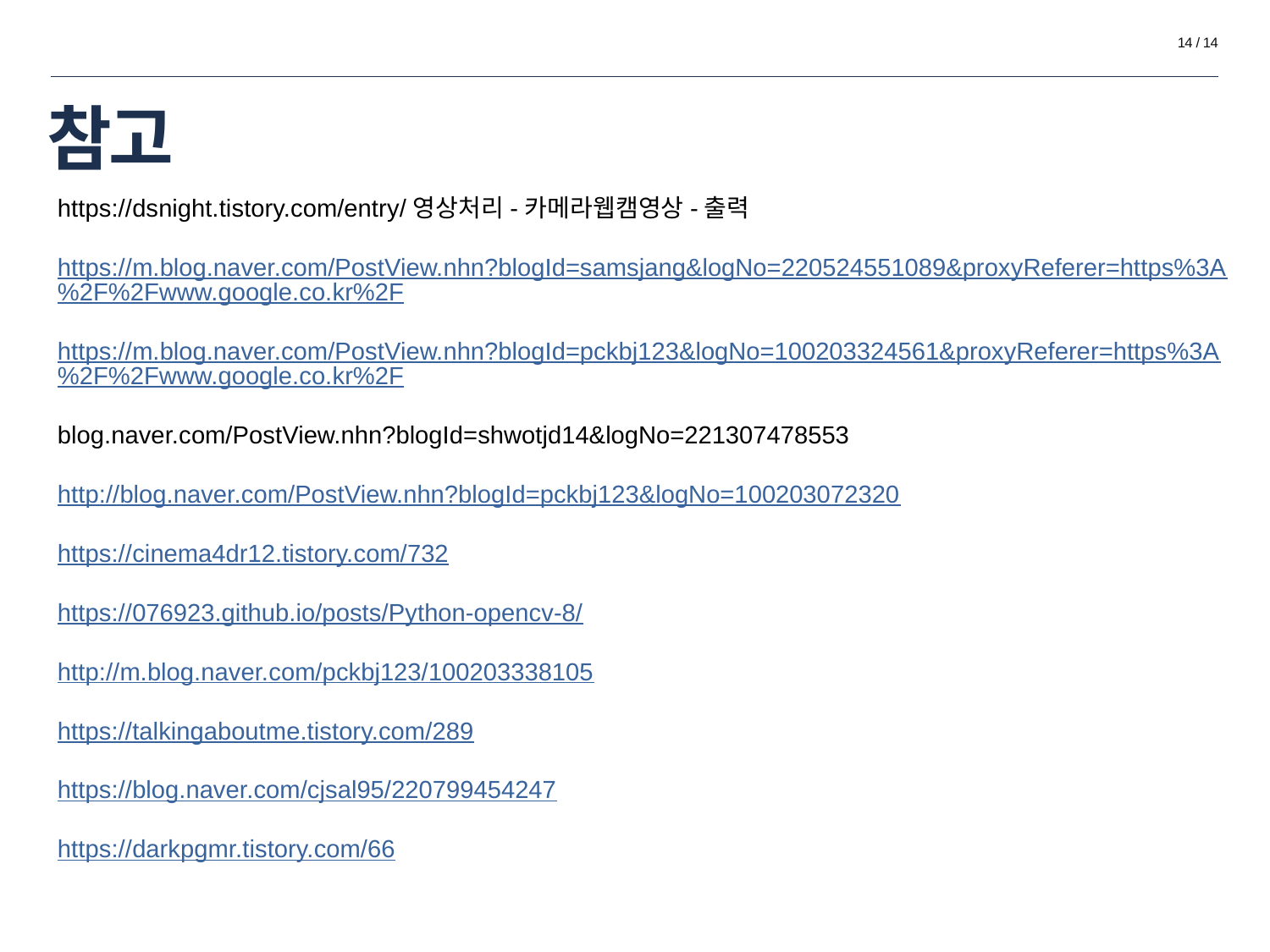

14 / 14
# 참고
https://dsnight.tistory.com/entry/영상처리-카메라웹캠영상-출력

https://m.blog.naver.com/PostView.nhn?blogId=samsjang&logNo=220524551089&proxyReferer=https%3A%2F%2Fwww.google.co.kr%2F

https://m.blog.naver.com/PostView.nhn?blogId=pckbj123&logNo=100203324561&proxyReferer=https%3A%2F%2Fwww.google.co.kr%2F

blog.naver.com/PostView.nhn?blogId=shwotjd14&logNo=221307478553

http://blog.naver.com/PostView.nhn?blogId=pckbj123&logNo=100203072320

https://cinema4dr12.tistory.com/732

https://076923.github.io/posts/Python-opencv-8/

http://m.blog.naver.com/pckbj123/100203338105

https://talkingaboutme.tistory.com/289

https://blog.naver.com/cjsal95/220799454247

https://darkpgmr.tistory.com/66